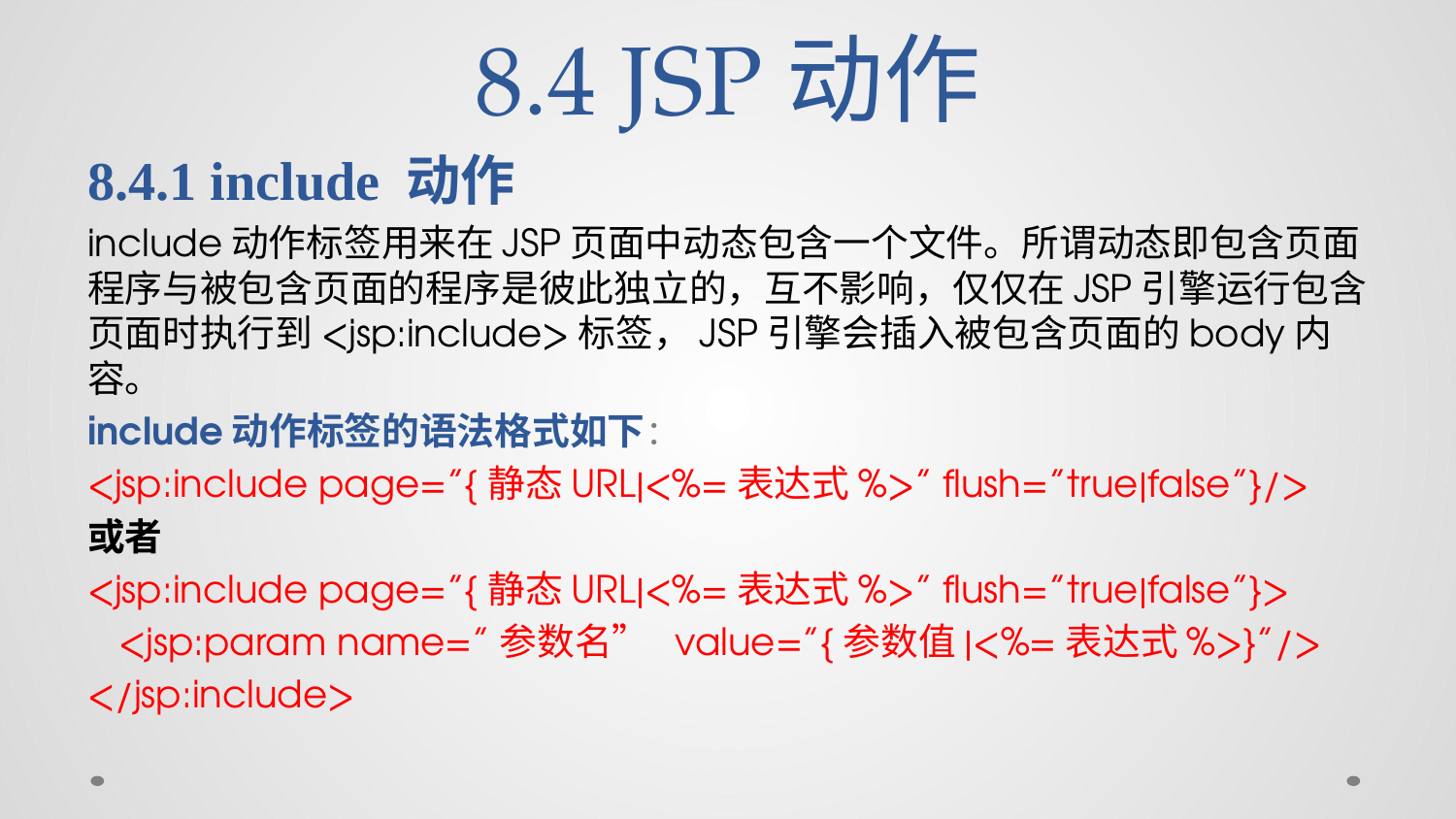

# 8.4 JSP动作
8.4.1 include 动作
include动作标签用来在JSP页面中动态包含一个文件。所谓动态即包含页面程序与被包含页面的程序是彼此独立的，互不影响，仅仅在JSP引擎运行包含页面时执行到<jsp:include>标签，JSP引擎会插入被包含页面的body内容。
include动作标签的语法格式如下：
<jsp:include page=”{静态URL|<%=表达式%>” flush=”true|false”}/>
或者
<jsp:include page=”{静态URL|<%=表达式%>” flush=”true|false”}>
   <jsp:param name=”参数名”  value=”{参数值|<%=表达式%>}”/>
</jsp:include>